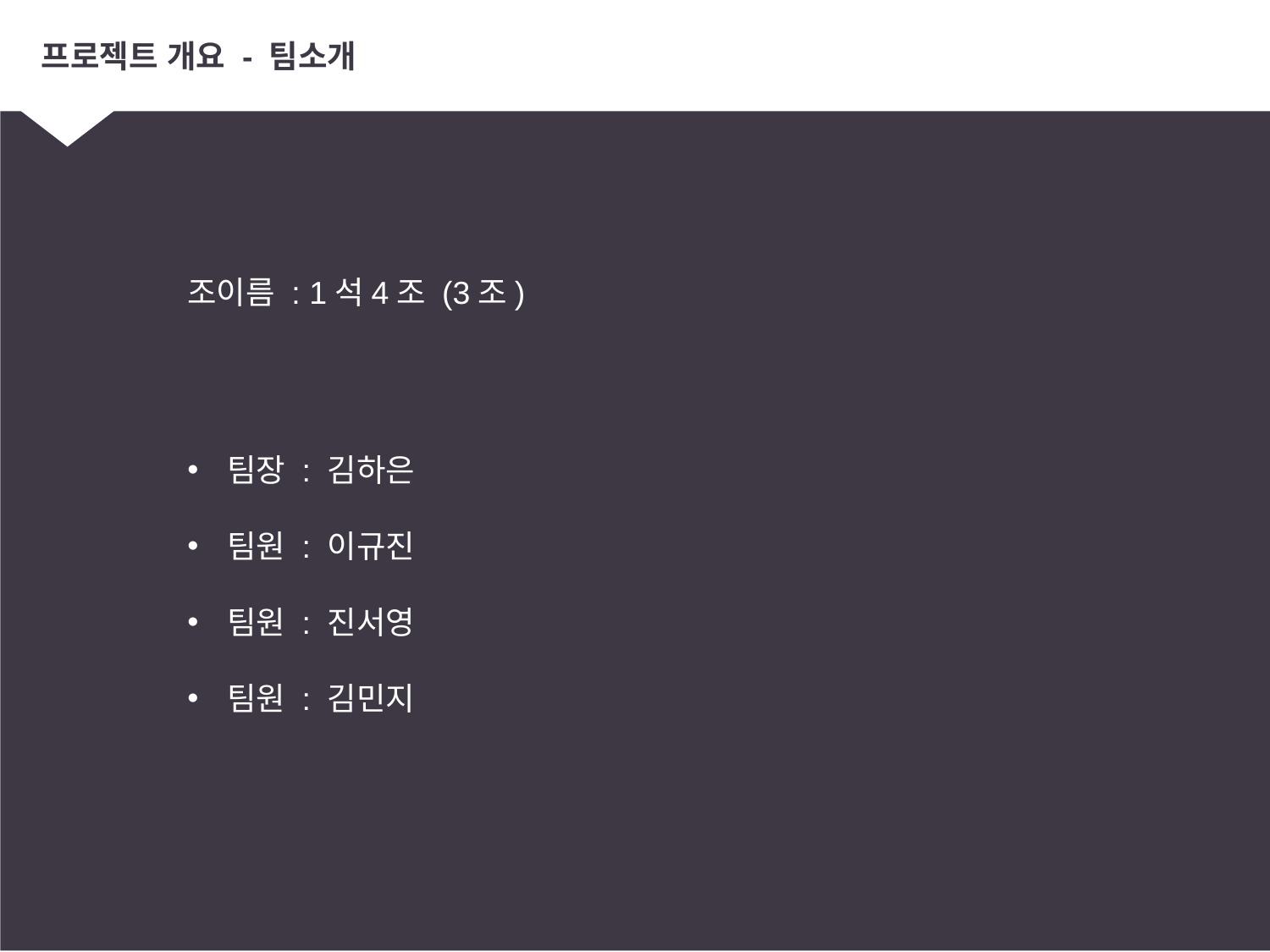

# 프로젝트 개요 - 팀소개
조이름 : 1석4조 (3조)

팀장 : 김하은
팀원 : 이규진
팀원 : 진서영
팀원 : 김민지